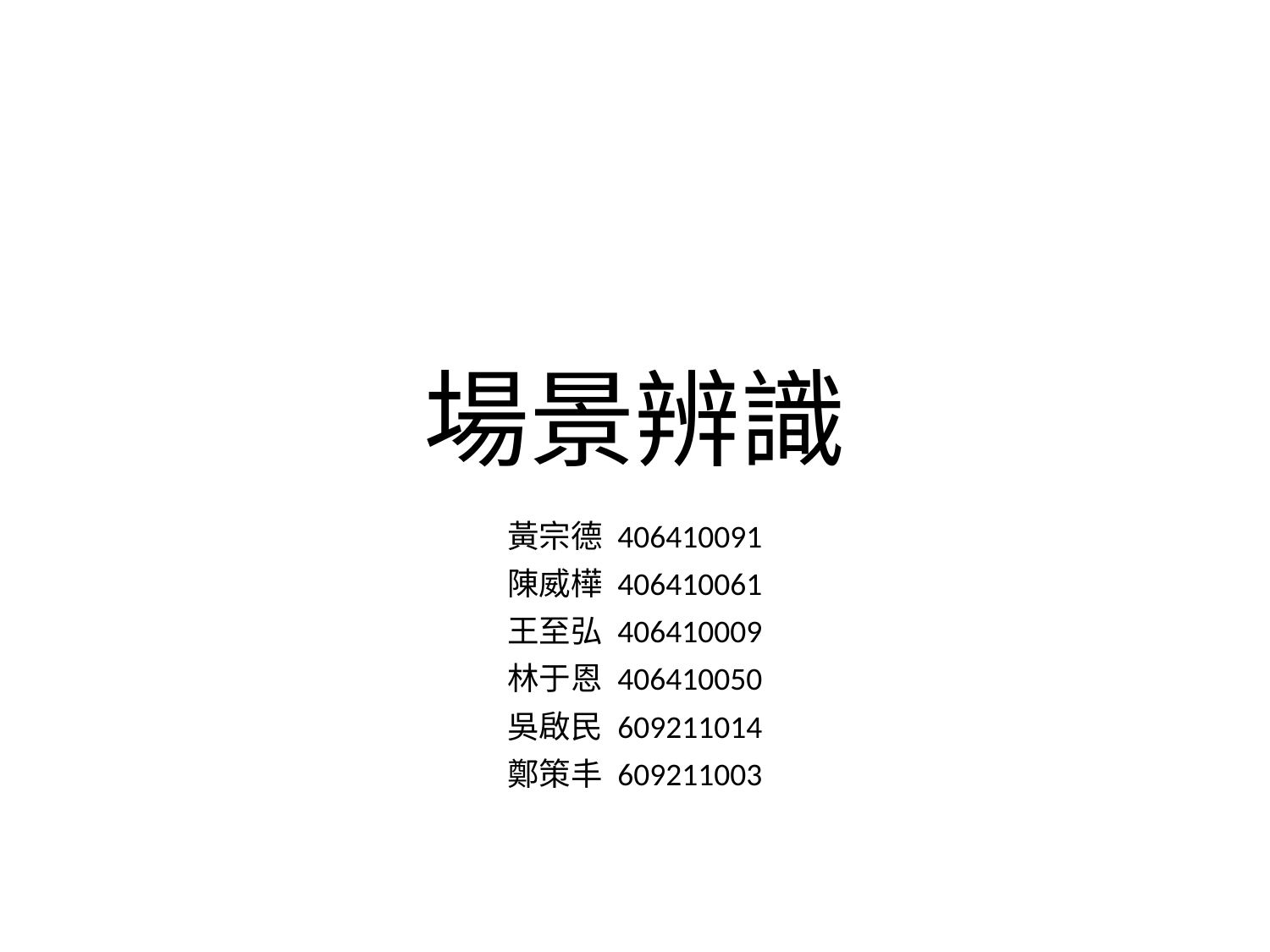

# 場景辨識
黃宗德 406410091
陳威樺 406410061
王至弘 406410009
林于恩 406410050
吳啟民 609211014
鄭策丰 609211003